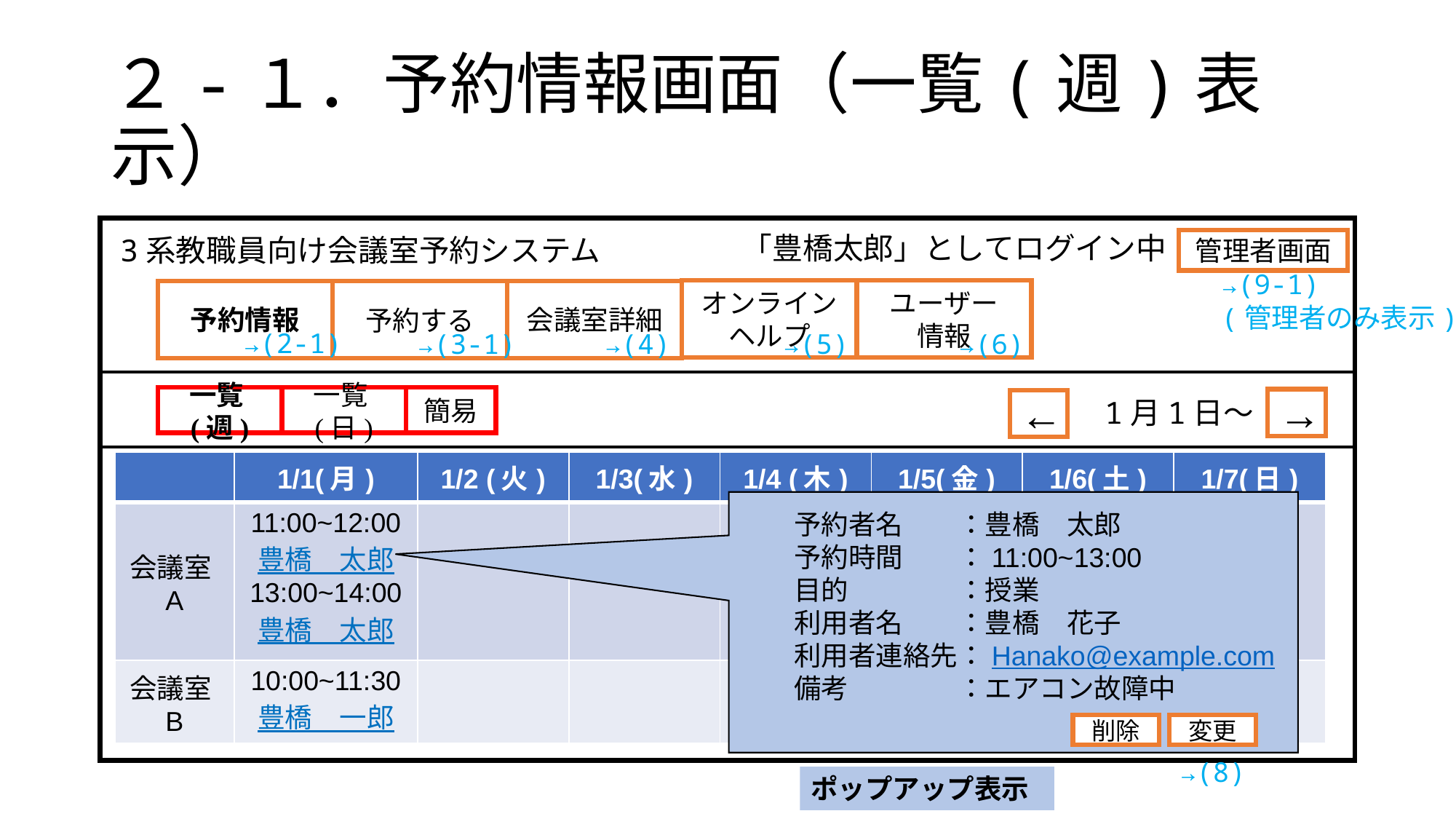

# ２-１．予約情報画面（一覧(週)表示）

「豊橋太郎」としてログイン中
3系教職員向け会議室予約システム
管理者画面
→(9-1)
(管理者のみ表示)
ユーザー
情報
オンラインヘルプ
予約情報
会議室詳細
予約する
→(2-1)
→(4)
→(5)
→(6)
→(3-1)
予約者名　　：豊橋　太郎
予約時間　　：11:00~13:00
目的　　　　：授業
利用者名　　：豊橋　花子
利用者連絡先：Hanako@example.com
備考　　　　：エアコン故障中

簡易
一覧(週)
一覧(日)
1月1日～
→
←
|  | 1/1(月) | 1/2 (火) | 1/3(水) | 1/4 (木) | 1/5(金) | 1/6(土) | 1/7(日) |
| --- | --- | --- | --- | --- | --- | --- | --- |
| 会議室A | 11:00~12:00 豊橋　太郎 13:00~14:00 豊橋　太郎 |  |  |  |  |  |  |
| 会議室B | 10:00~11:30 豊橋　一郎 |  |  |  |  |  |  |
変更
削除
→(8)
ポップアップ表示